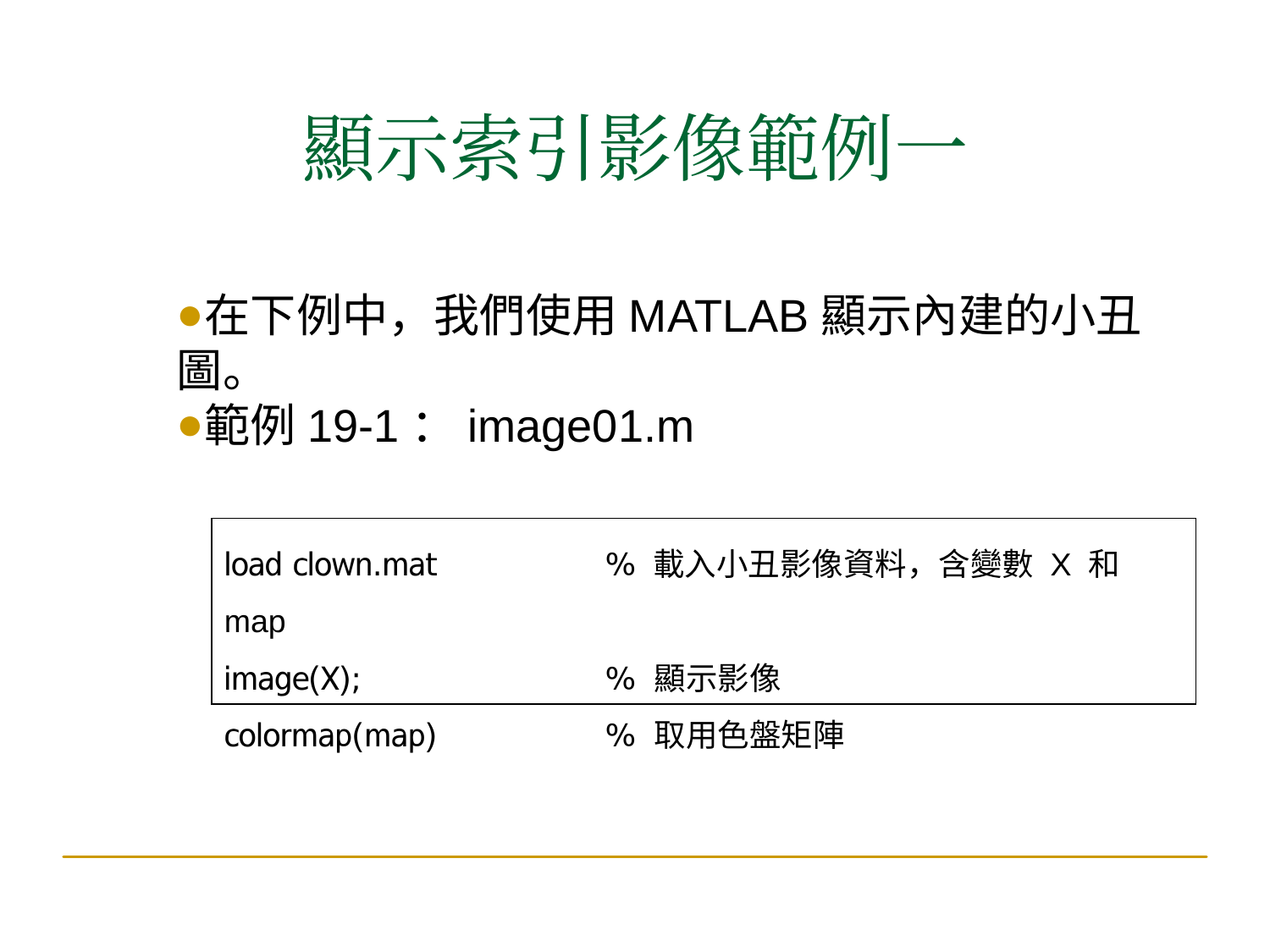

顯示索引影像範例一
在下例中，我們使用MATLAB顯示內建的小丑圖。
範例19-1：image01.m

load clown.mat		% 載入小丑影像資料，含變數 X 和 map
image(X);		% 顯示影像
colormap(map)		% 取用色盤矩陣